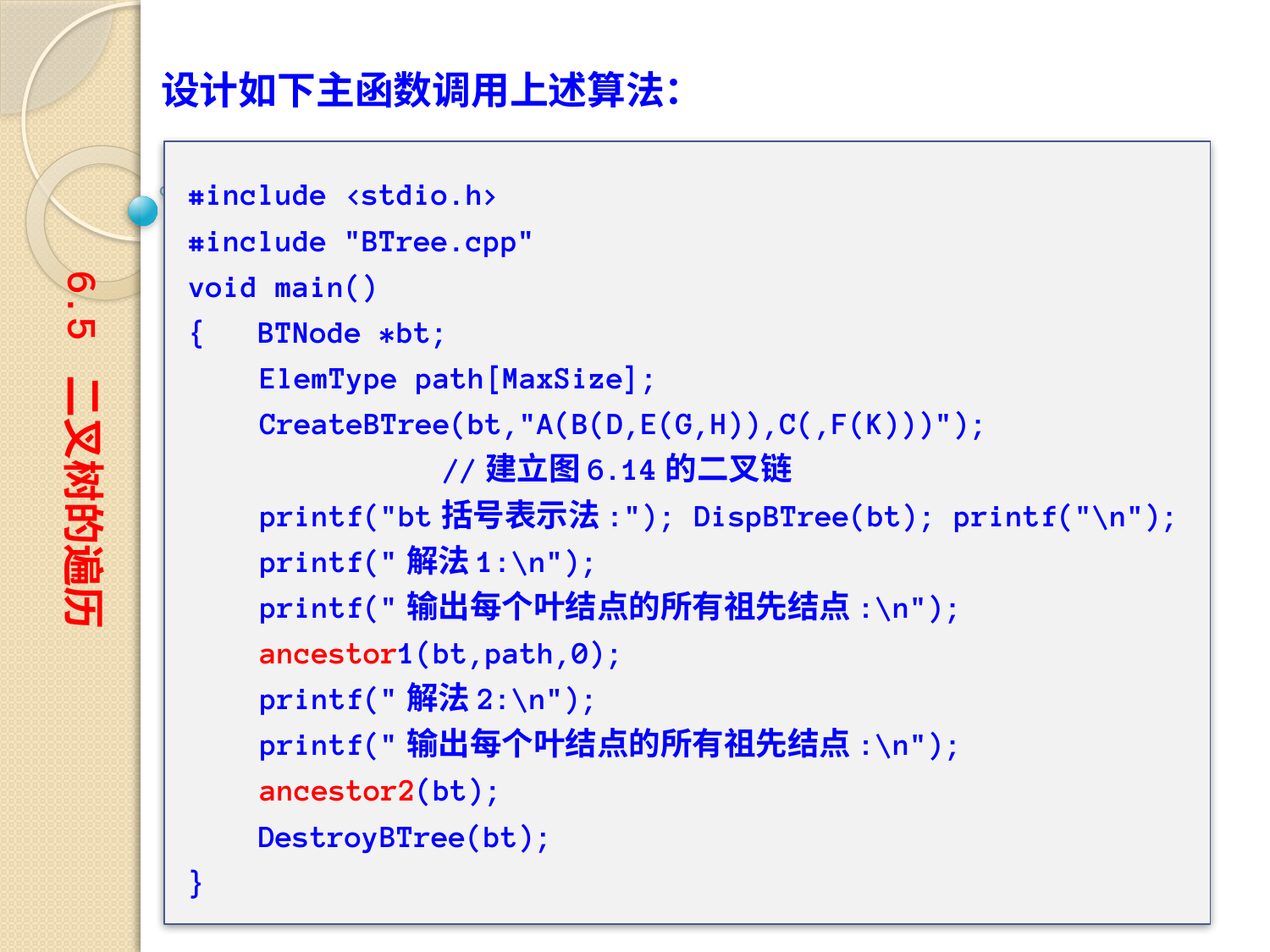

设计如下主函数调用上述算法：
#include <stdio.h>
#include "BTree.cpp"
void main()
{   BTNode *bt;
　　ElemType path[MaxSize];
　　CreateBTree(bt,"A(B(D,E(G,H)),C(,F(K)))");
		//建立图6.14的二叉链
　　printf("bt括号表示法:"); DispBTree(bt); printf("\n");
　　printf("解法1:\n");
　　printf("输出每个叶结点的所有祖先结点:\n");
　　ancestor1(bt,path,0);
　　printf("解法2:\n");
　　printf("输出每个叶结点的所有祖先结点:\n");
　　ancestor2(bt);
    DestroyBTree(bt);
}
6.5 二叉树的遍历